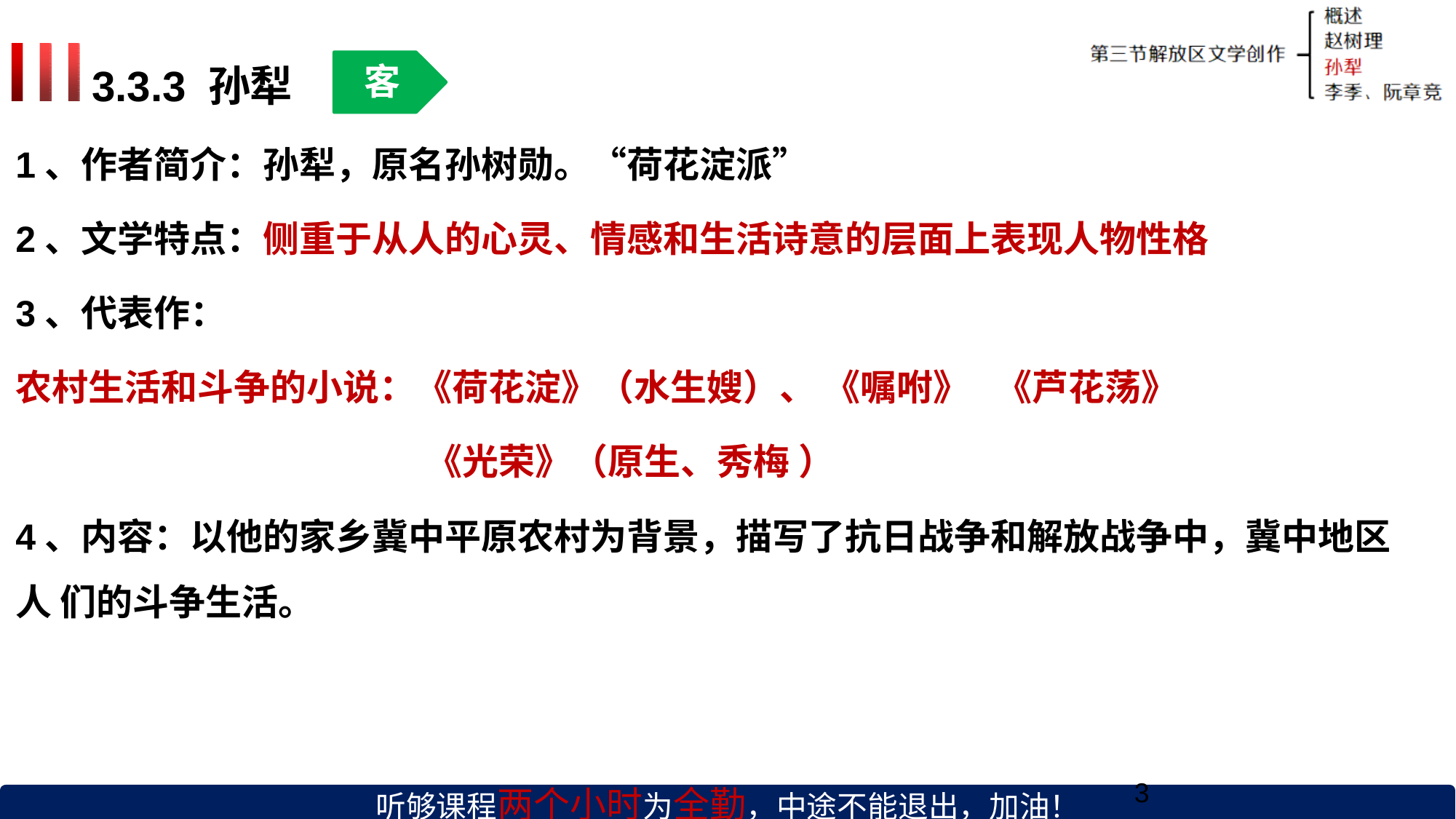

# 3.3.3 孙犁
客
1、作者简介：孙犁，原名孙树勋。“荷花淀派”
2、文学特点：侧重于从人的心灵、情感和生活诗意的层面上表现人物性格
3、代表作：
农村生活和斗争的小说：《荷花淀》（水生嫂）、 《嘱咐》	《芦花荡》
《光荣》（原生、秀梅 ）
4、内容：以他的家乡冀中平原农村为背景，描写了抗日战争和解放战争中，冀中地区人 们的斗争生活。
3

听够课程两个小时为全勤，中途不能退出，加油！